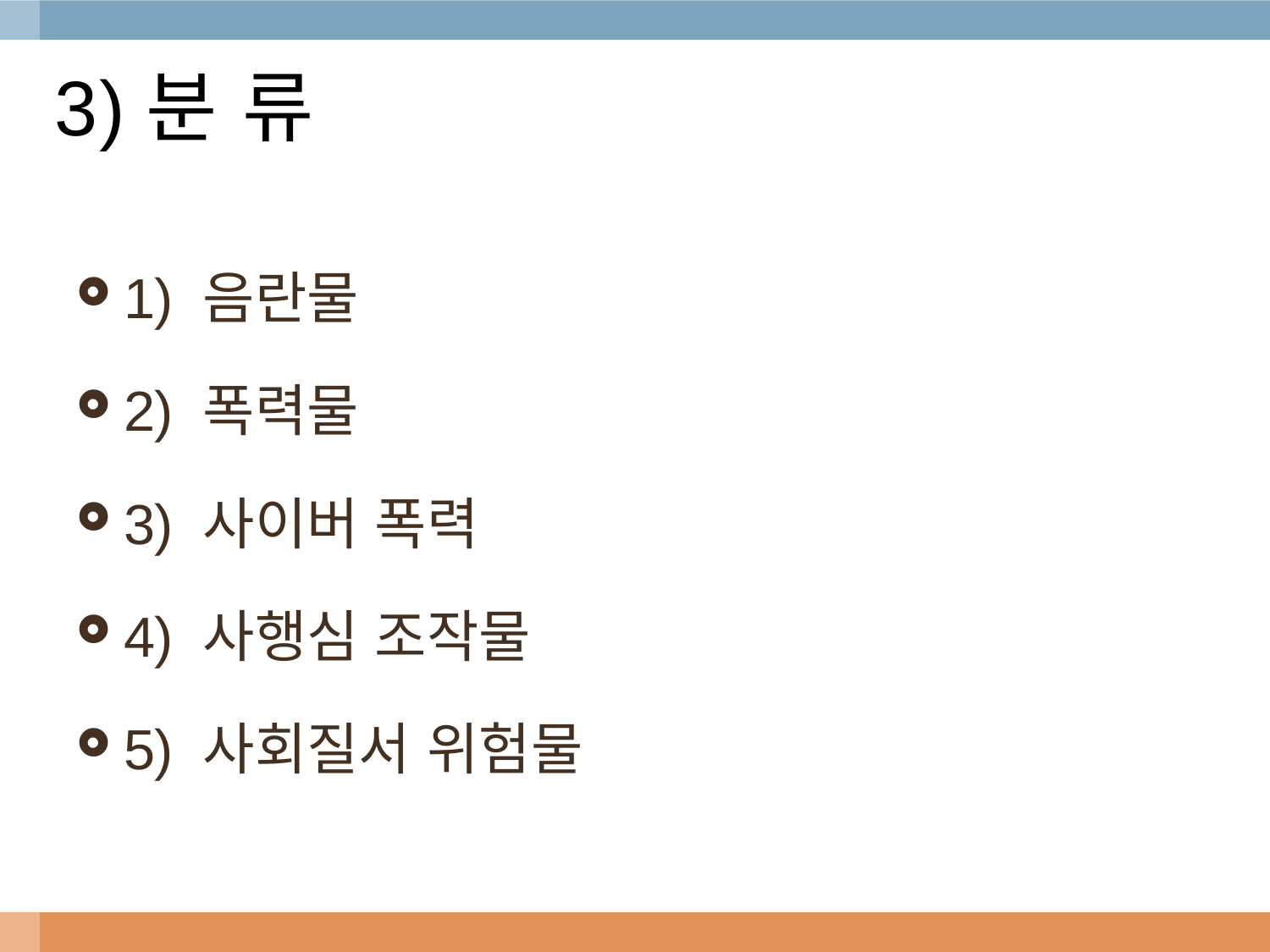

# 3)분 류
1) 음란물
2) 폭력물
3) 사이버 폭력
4) 사행심 조작물
5) 사회질서 위험물